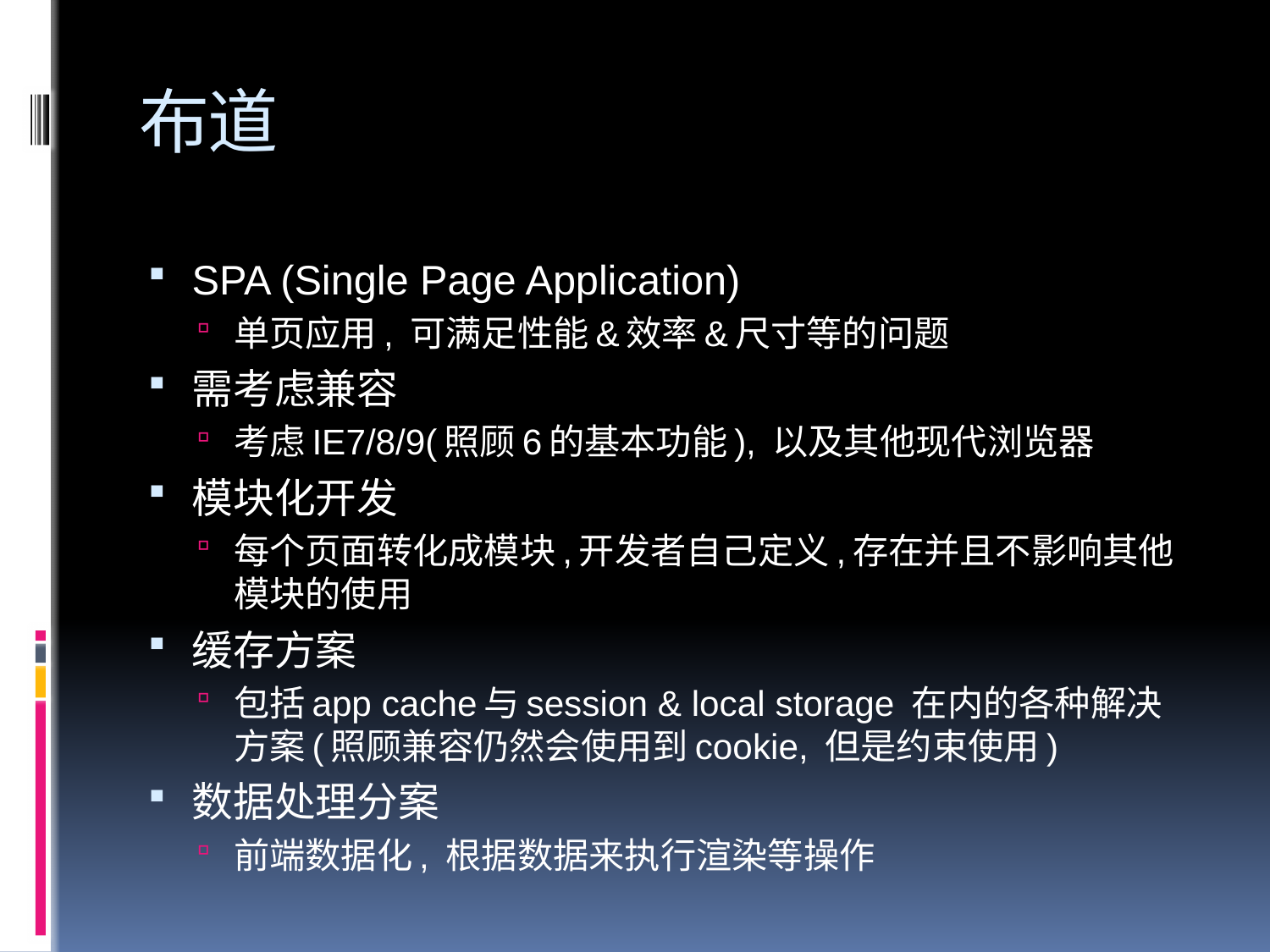

# 布道
SPA (Single Page Application)
单页应用, 可满足性能&效率&尺寸等的问题
需考虑兼容
考虑IE7/8/9(照顾6的基本功能), 以及其他现代浏览器
模块化开发
每个页面转化成模块,开发者自己定义,存在并且不影响其他模块的使用
缓存方案
包括app cache与session & local storage 在内的各种解决方案(照顾兼容仍然会使用到cookie, 但是约束使用)
数据处理分案
前端数据化, 根据数据来执行渲染等操作